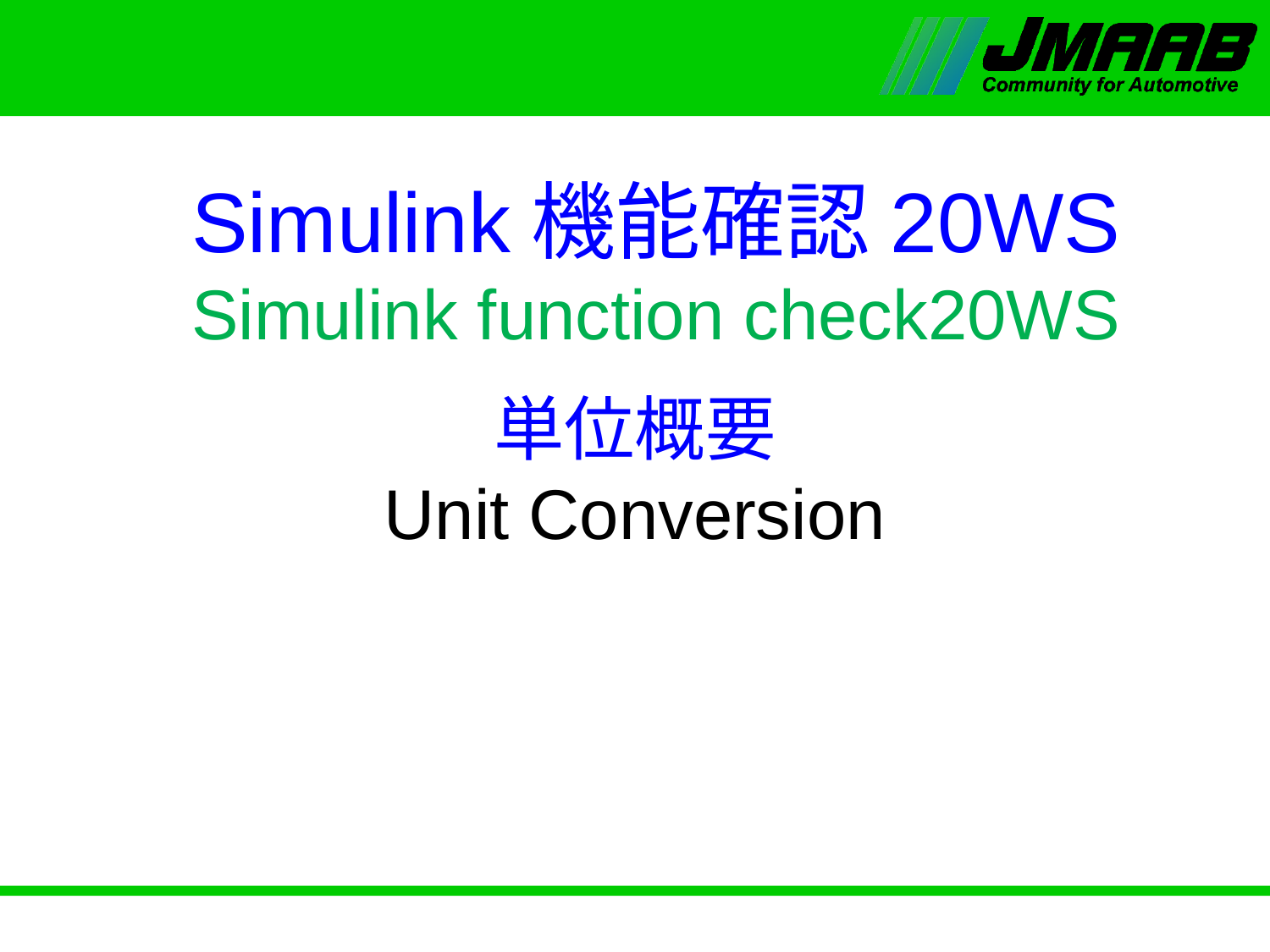

Simulink機能確認20WS
Simulink function check20WS
# 単位概要 Unit Conversion